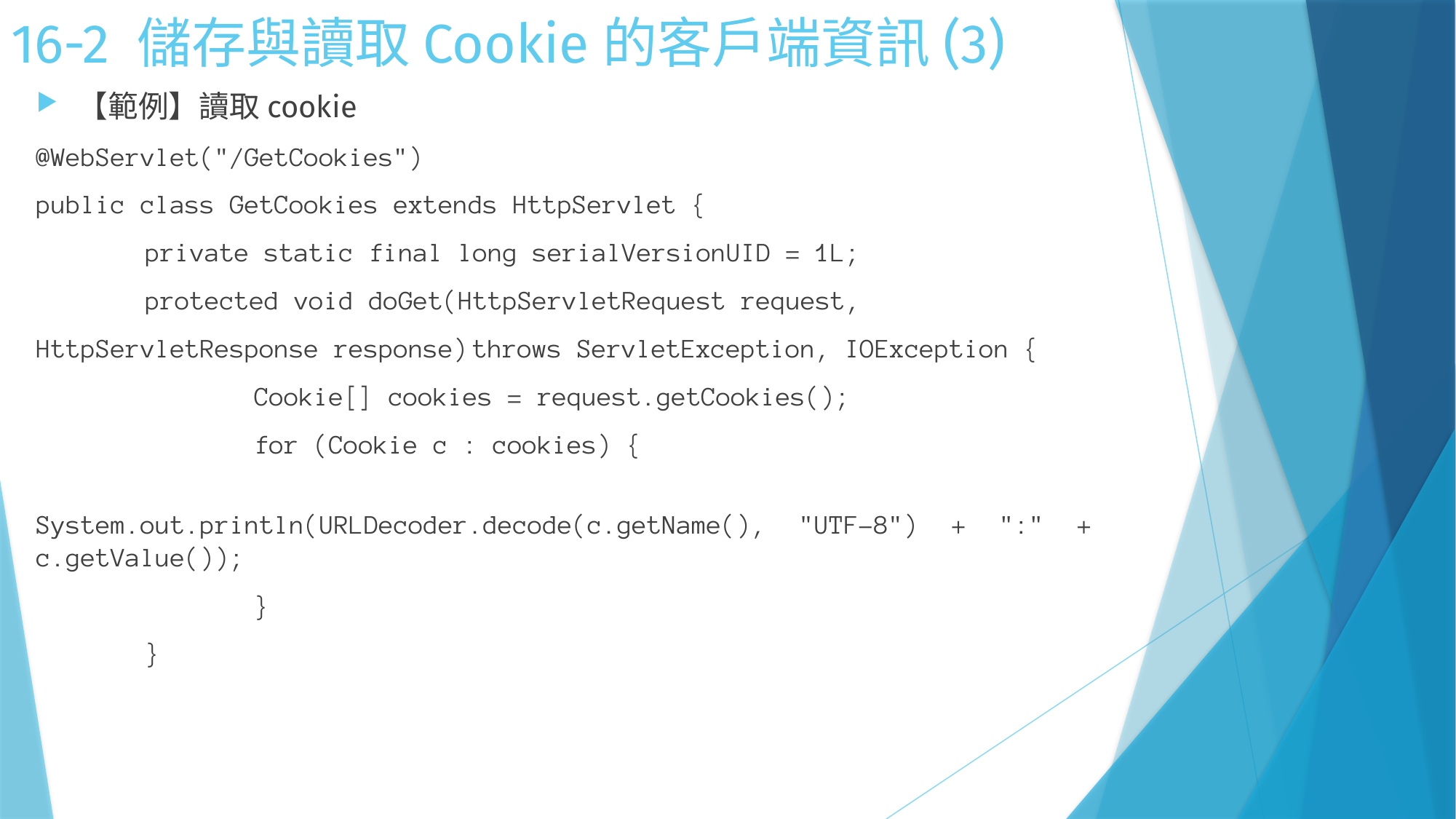

# 16-2 儲存與讀取Cookie的客戶端資訊(3)
【範例】讀取cookie
@WebServlet("/GetCookies")
public class GetCookies extends HttpServlet {
	private static final long serialVersionUID = 1L;
	protected void doGet(HttpServletRequest request,
HttpServletResponse response)	throws ServletException, IOException {
		Cookie[] cookies = request.getCookies();
		for (Cookie c : cookies) {
			System.out.println(URLDecoder.decode(c.getName(), "UTF-8") + ":" + c.getValue());
		}
	}